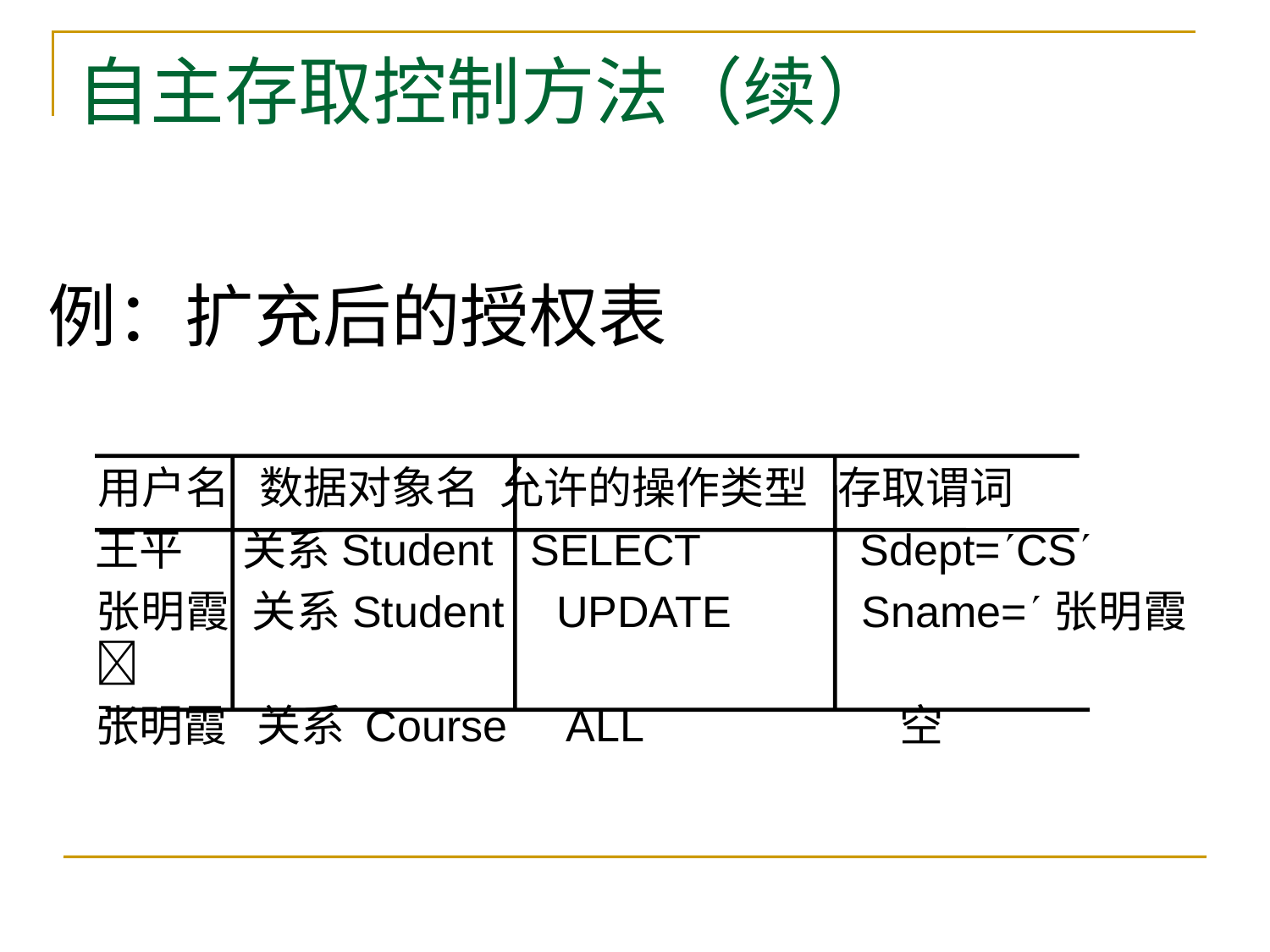

# 自主存取控制方法（续）
例：扩充后的授权表

    用户名   数据对象名  允许的操作类型   存取谓词
	王平      关系Student   SELECT             Sdept=′CS′
	张明霞  关系Student    UPDATE          Sname=′张明霞′
	张明霞   关系 Course     ALL                    空